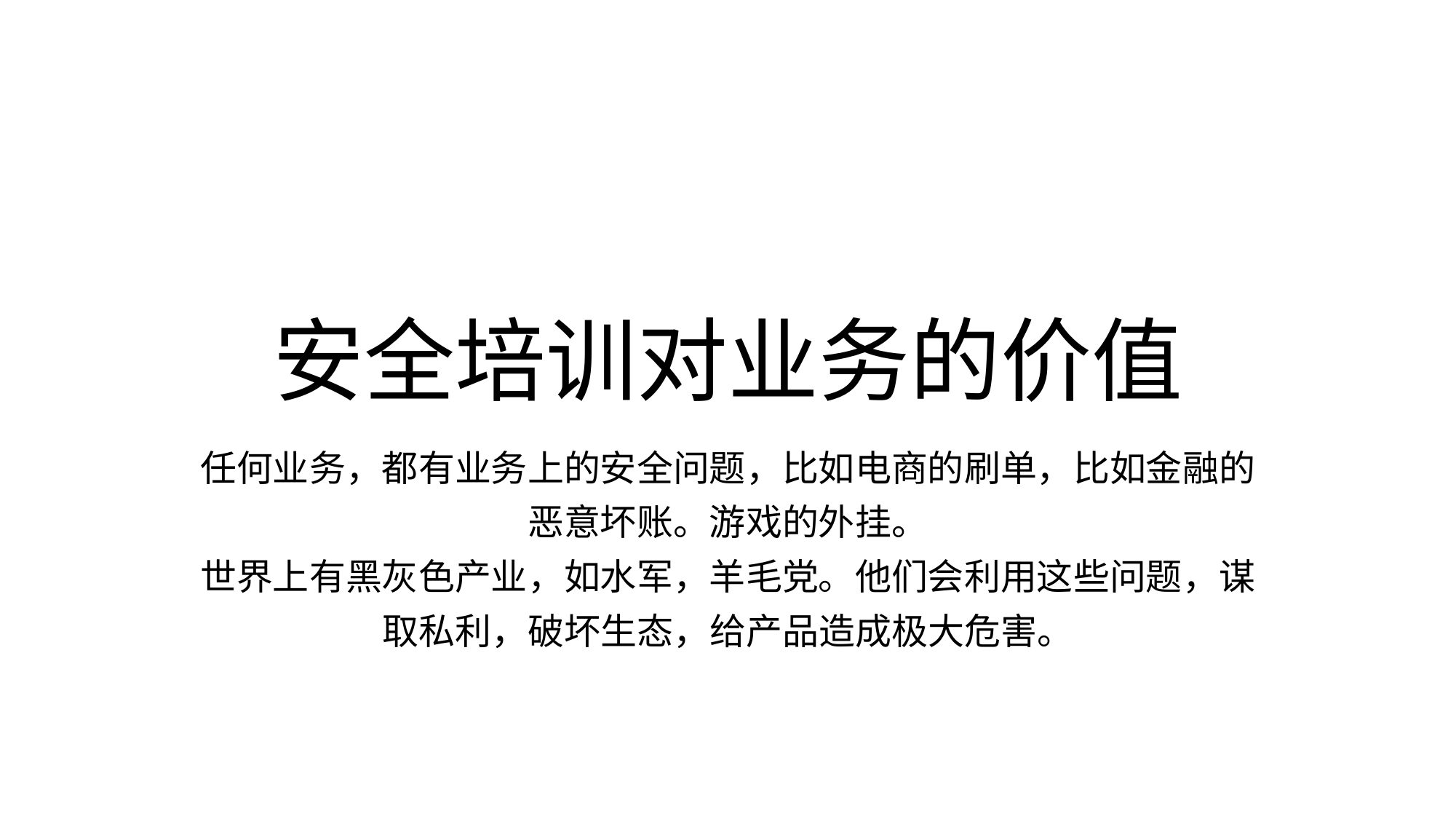

# 安全培训对业务的价值
任何业务，都有业务上的安全问题，比如电商的刷单，比如金融的
恶意坏账。游戏的外挂。
世界上有黑灰色产业，如水军，羊毛党。他们会利用这些问题，谋
取私利，破坏生态，给产品造成极大危害。